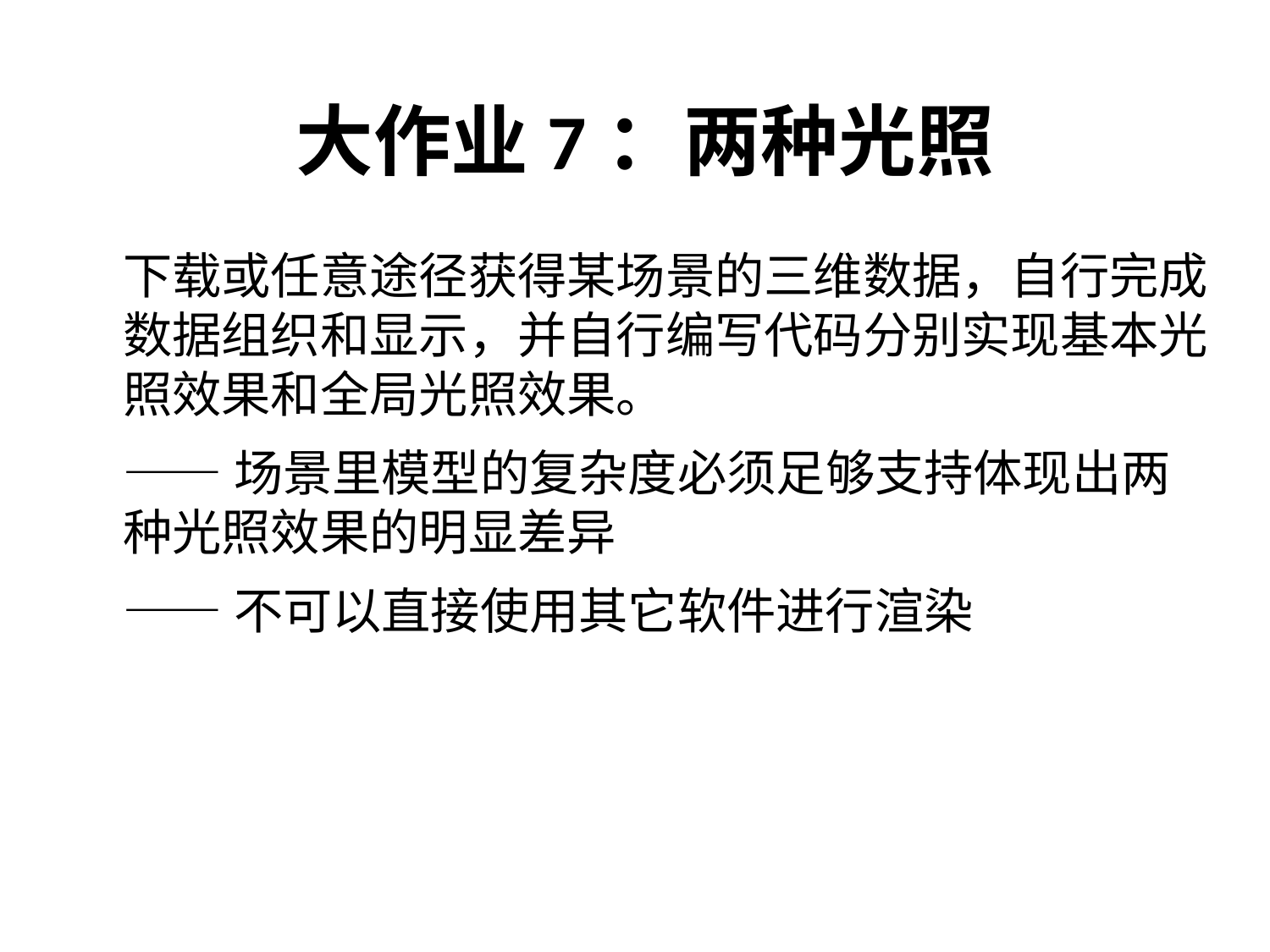

# 大作业7：两种光照
下载或任意途径获得某场景的三维数据，自行完成数据组织和显示，并自行编写代码分别实现基本光照效果和全局光照效果。
——场景里模型的复杂度必须足够支持体现出两种光照效果的明显差异
——不可以直接使用其它软件进行渲染